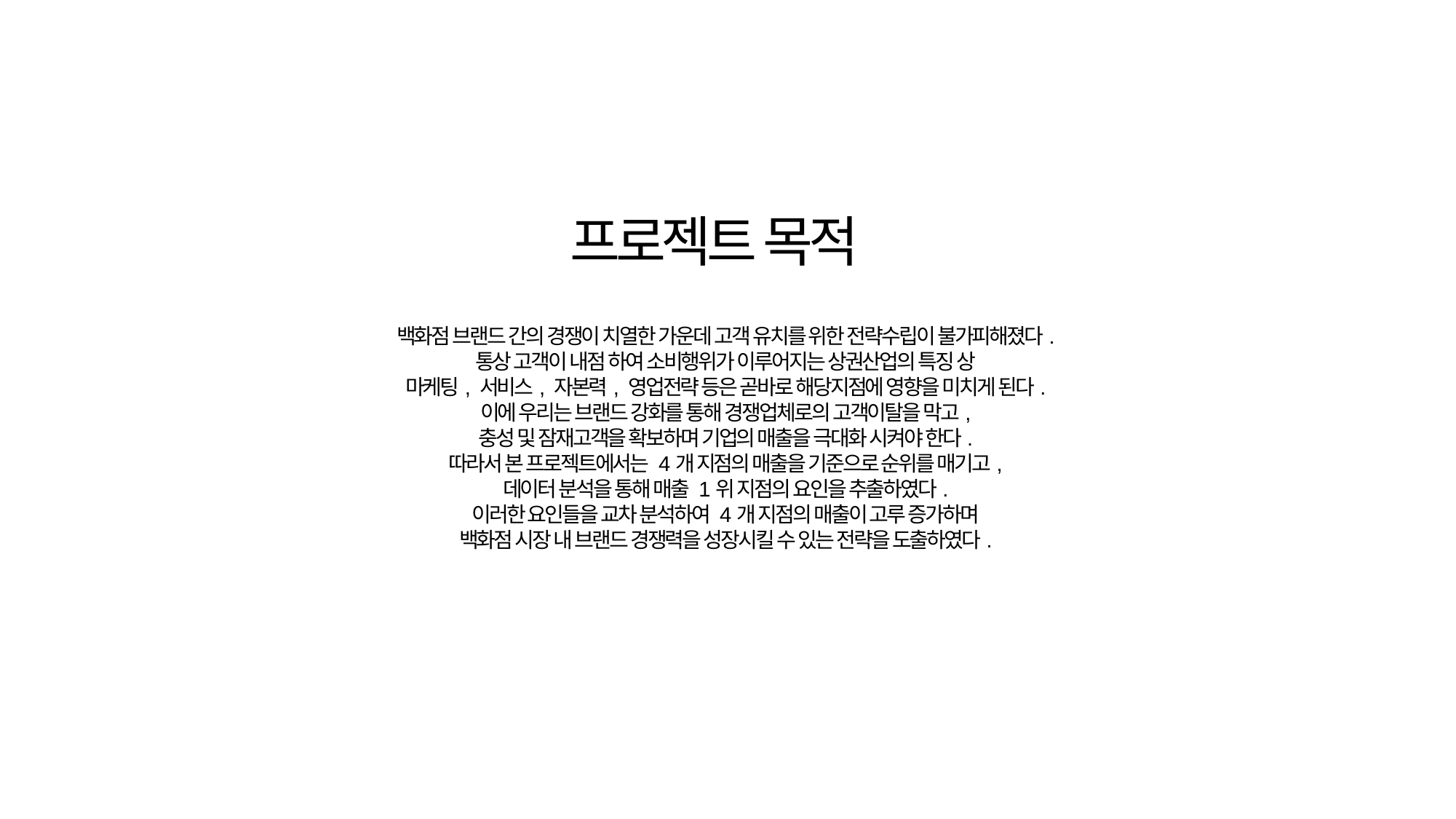

프로젝트 목적
백화점 브랜드 간의 경쟁이 치열한 가운데 고객 유치를 위한 전략수립이 불가피해졌다.
통상 고객이 내점 하여 소비행위가 이루어지는 상권산업의 특징 상
마케팅, 서비스, 자본력, 영업전략 등은 곧바로 해당지점에 영향을 미치게 된다.
이에 우리는 브랜드 강화를 통해 경쟁업체로의 고객이탈을 막고,
충성 및 잠재고객을 확보하며 기업의 매출을 극대화 시켜야 한다.
따라서 본 프로젝트에서는 4개 지점의 매출을 기준으로 순위를 매기고,
데이터 분석을 통해 매출 1위 지점의 요인을 추출하였다.
이러한 요인들을 교차 분석하여 4개 지점의 매출이 고루 증가하며
백화점 시장 내 브랜드 경쟁력을 성장시킬 수 있는 전략을 도출하였다.